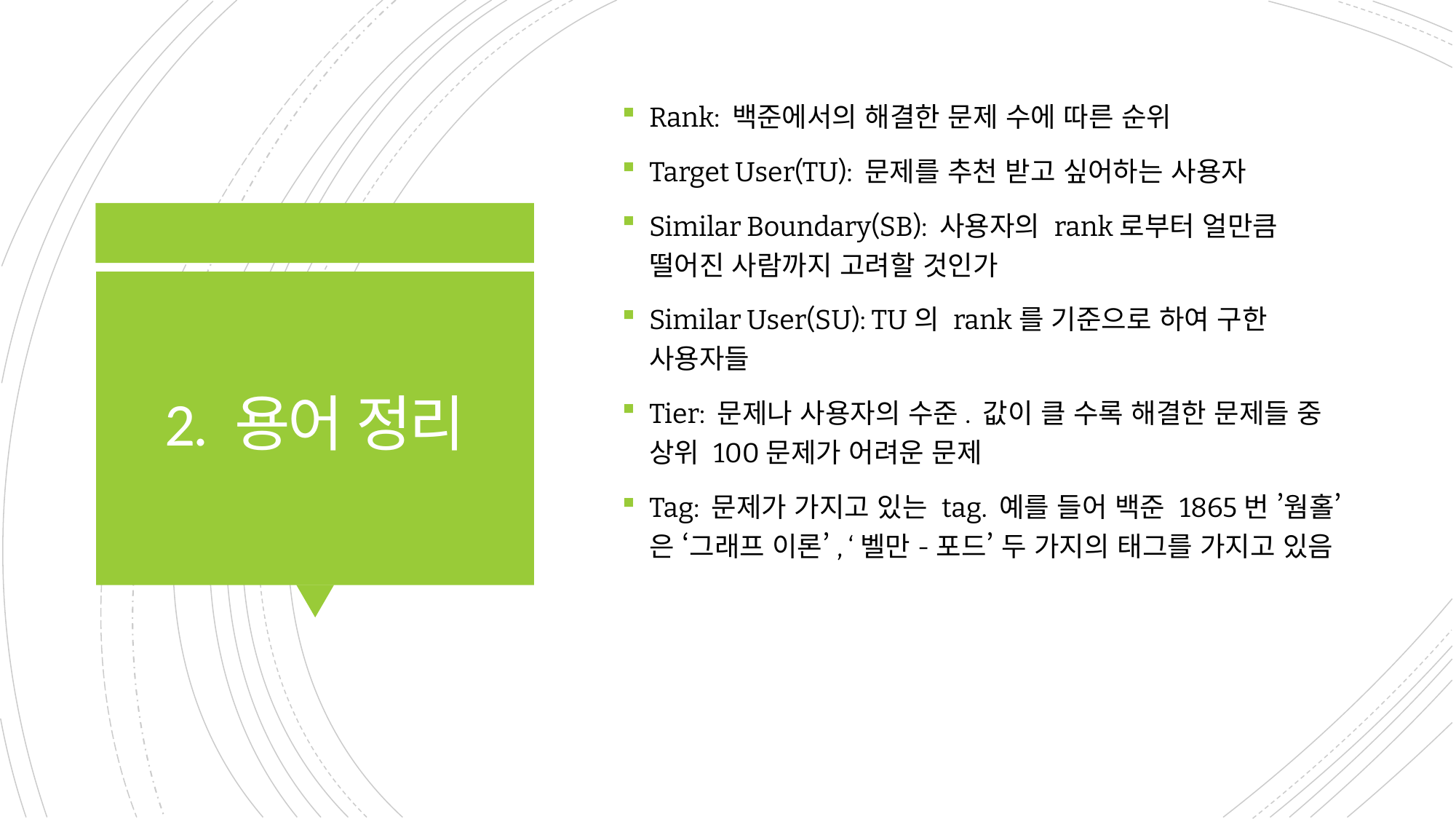

Rank: 백준에서의 해결한 문제 수에 따른 순위
Target User(TU): 문제를 추천 받고 싶어하는 사용자
Similar Boundary(SB): 사용자의 rank로부터 얼만큼 떨어진 사람까지 고려할 것인가
Similar User(SU): TU의 rank를 기준으로 하여 구한 사용자들
Tier: 문제나 사용자의 수준. 값이 클 수록 해결한 문제들 중 상위 100문제가 어려운 문제
Tag: 문제가 가지고 있는 tag. 예를 들어 백준 1865번 ’웜홀’은 ‘그래프 이론’, ‘벨만-포드’ 두 가지의 태그를 가지고 있음

# 2. 용어 정리